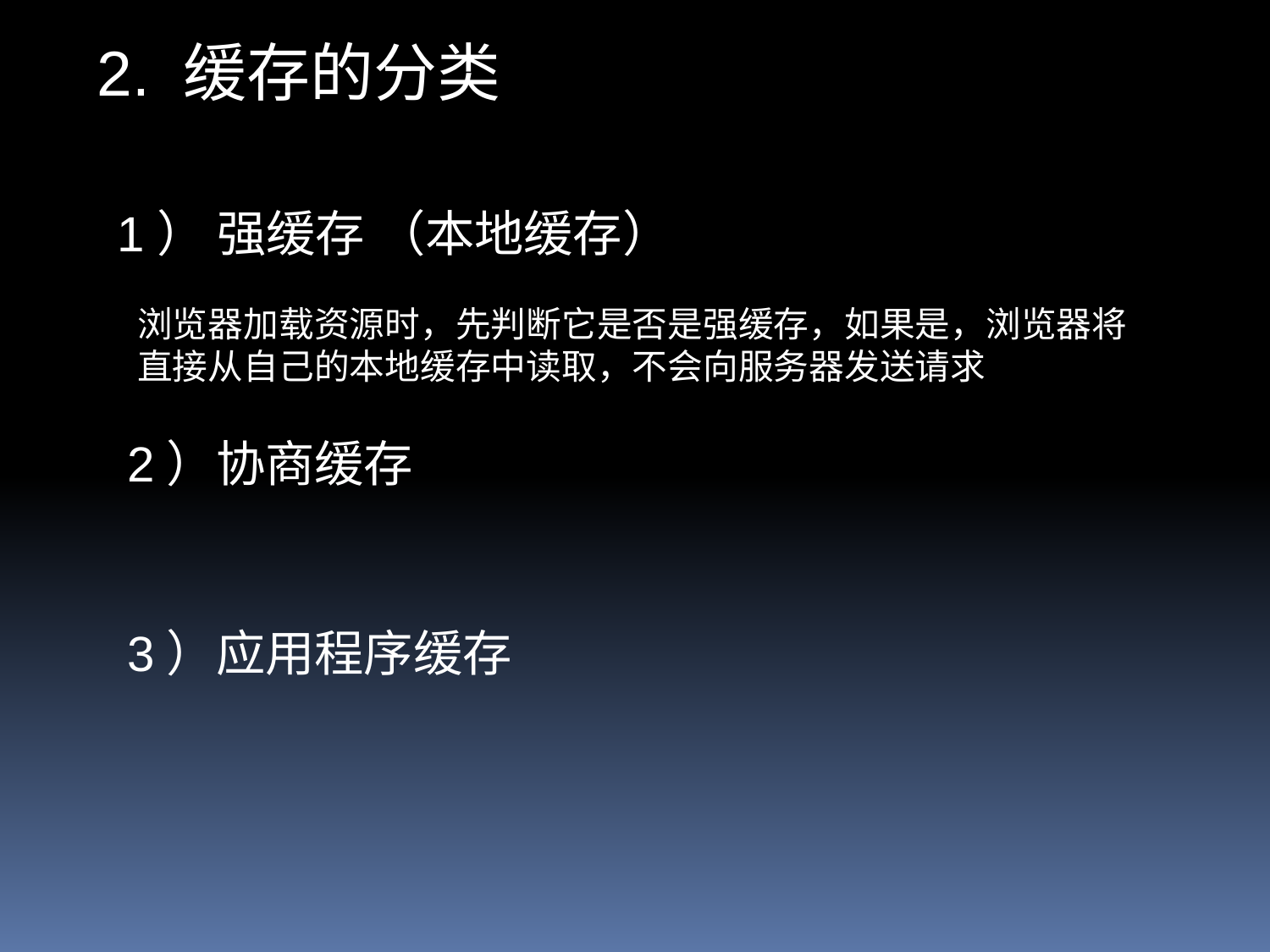

2. 缓存的分类
1） 强缓存 （本地缓存）
浏览器加载资源时，先判断它是否是强缓存，如果是，浏览器将直接从自己的本地缓存中读取，不会向服务器发送请求
2）协商缓存
3）应用程序缓存